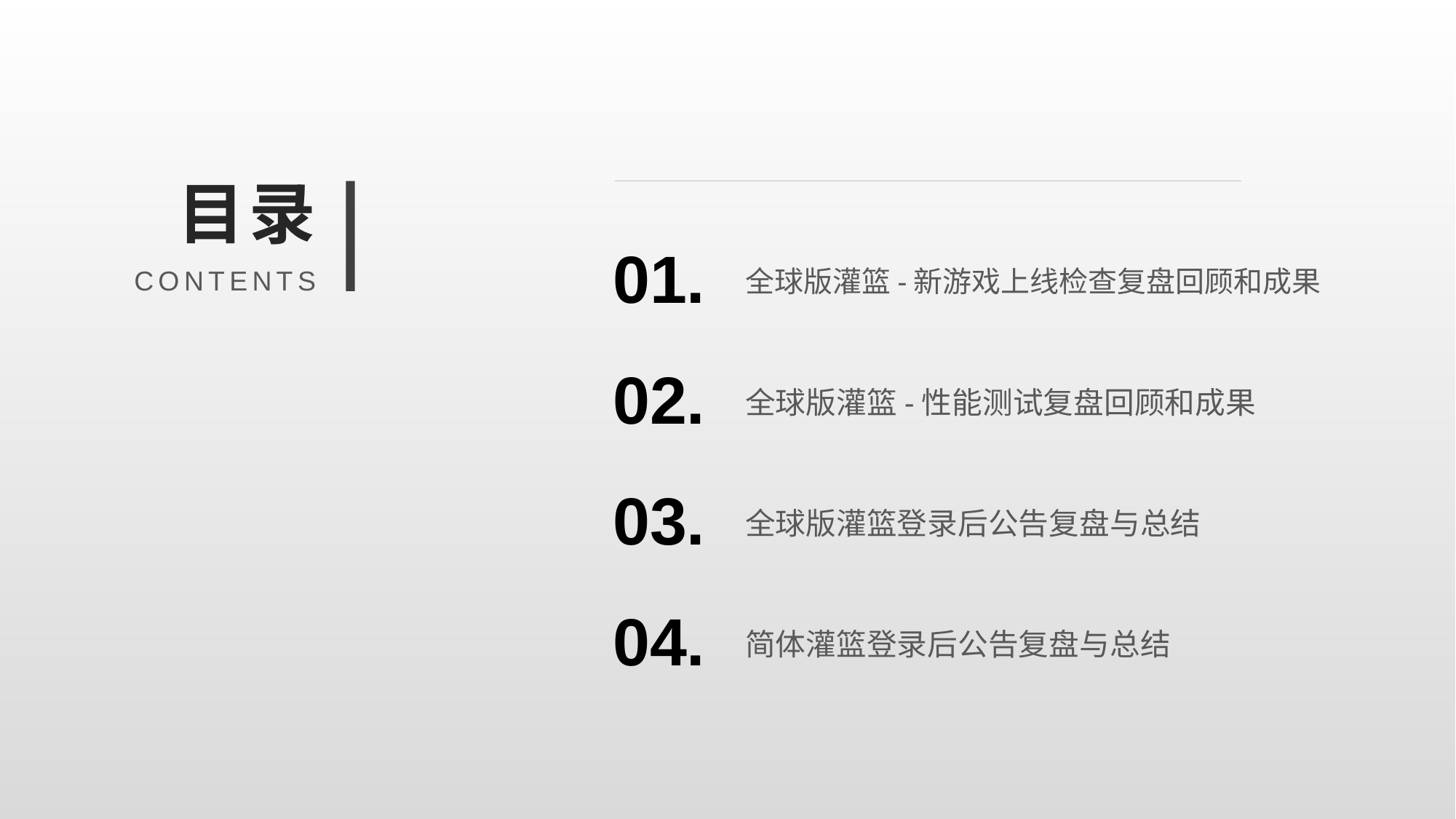

目录

01.
全球版灌篮-新游戏上线检查复盘回顾和成果
CONTENTS
02.
全球版灌篮-性能测试复盘回顾和成果
03.
全球版灌篮登录后公告复盘与总结
04.
简体灌篮登录后公告复盘与总结